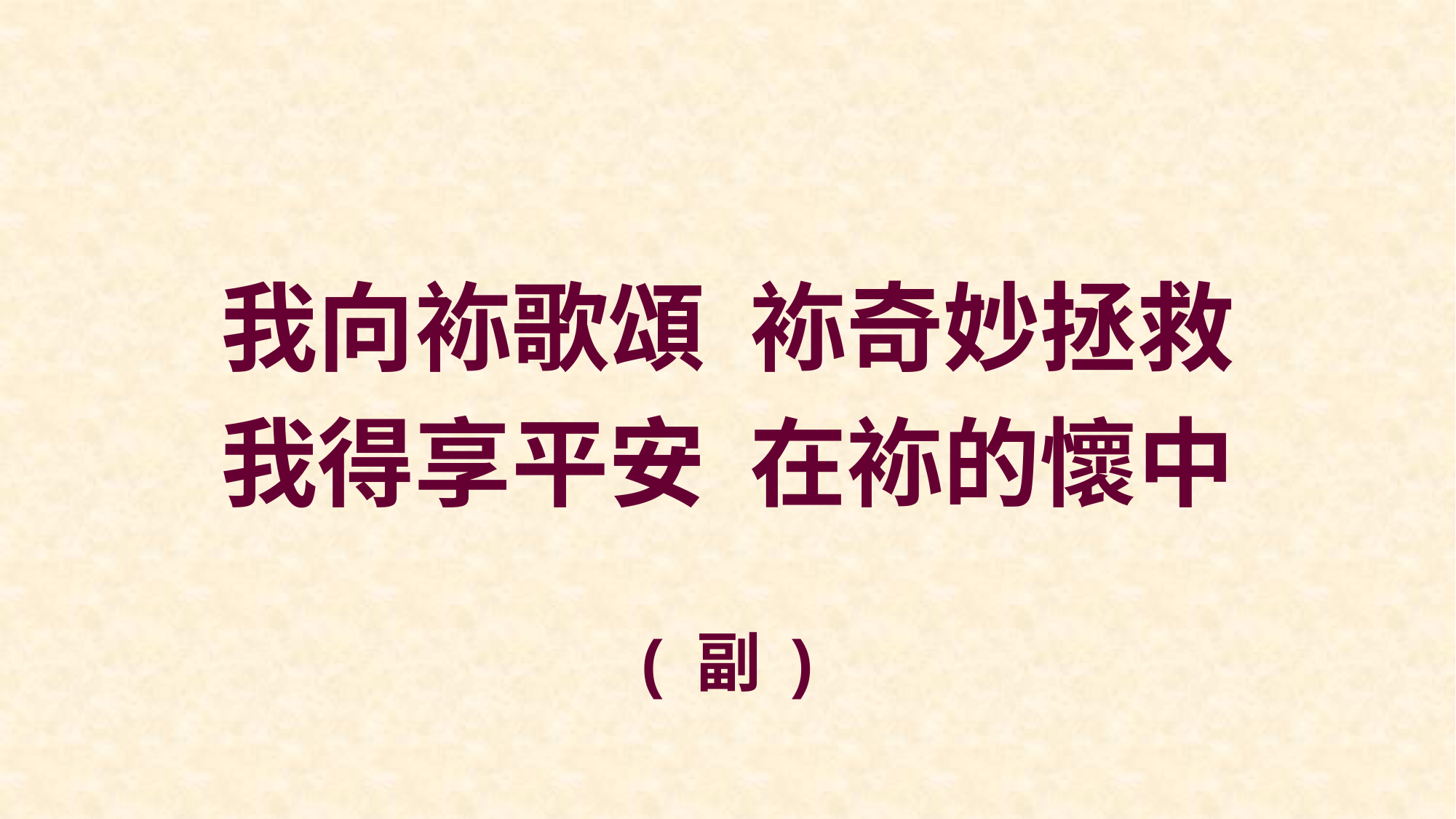

我向袮歌頌  袮奇妙拯救
我得享平安  在袮的懷中
( 副 )